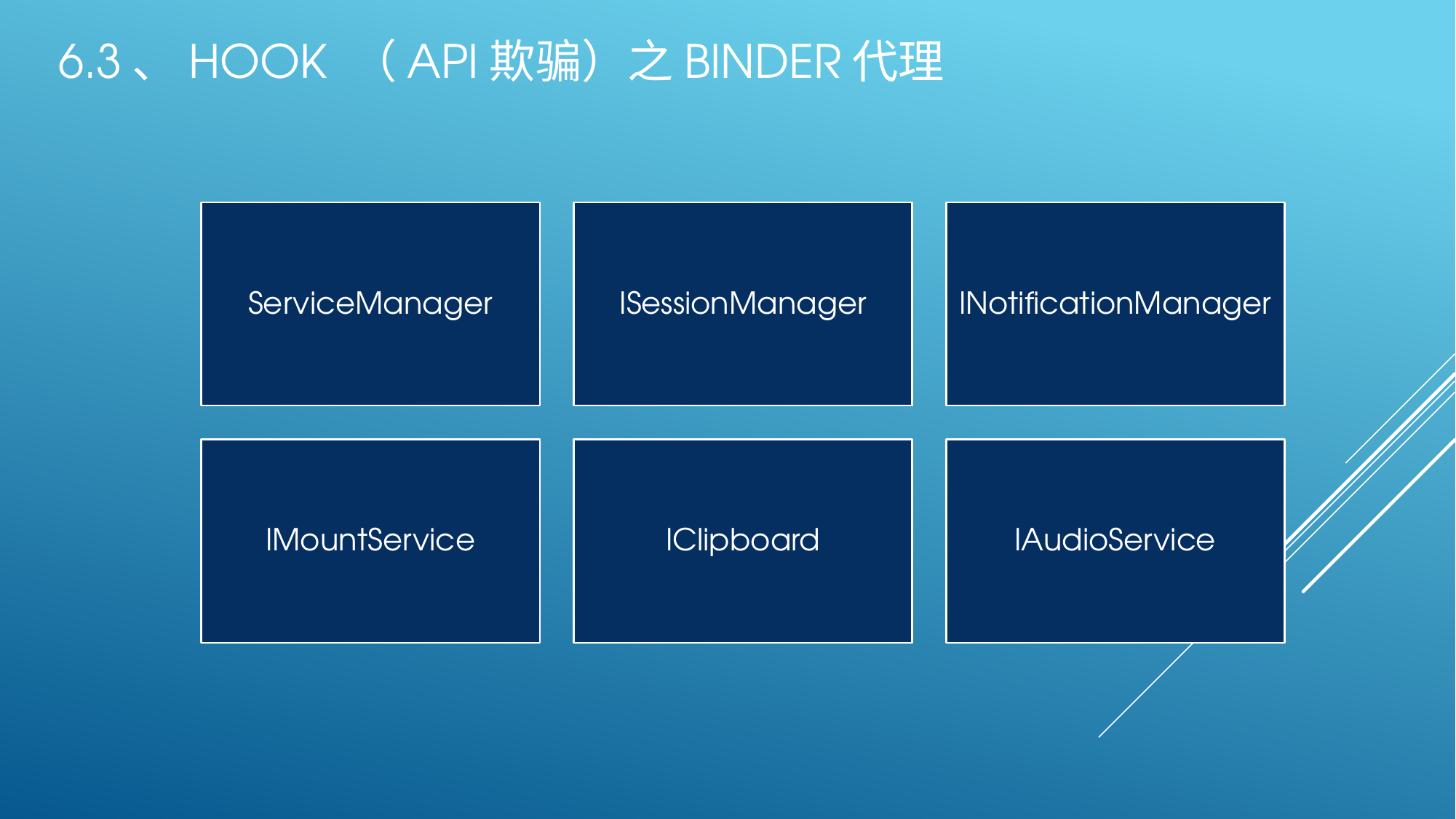

# 6.3、HOOK （API欺骗）之BINDER代理
ServiceManager
ISessionManager
INotificationManager
IMountService
IClipboard
IAudioService